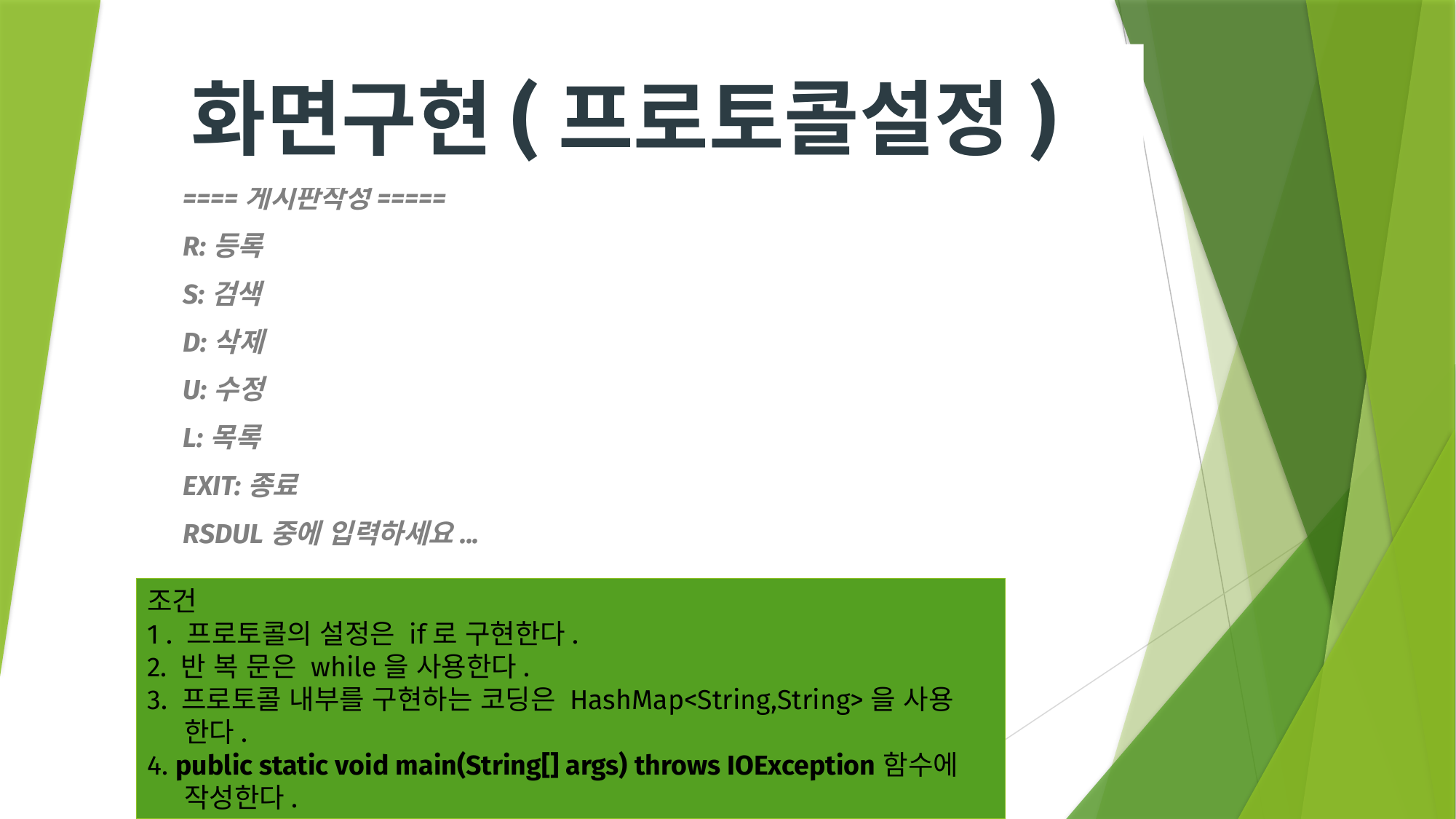

화면구현(프로토콜설정)
====게시판작성=====
R:등록
S:검색
D:삭제
U:수정
L:목록
EXIT:종료
RSDUL중에 입력하세요...
조건
1 . 프로토콜의 설정은 if로 구현한다.
2. 반 복 문은 while을 사용한다.
3. 프로토콜 내부를 구현하는 코딩은 HashMap<String,String>을 사용
    한다.
4. public static void main(String[] args) throws IOException함수에
    작성한다.